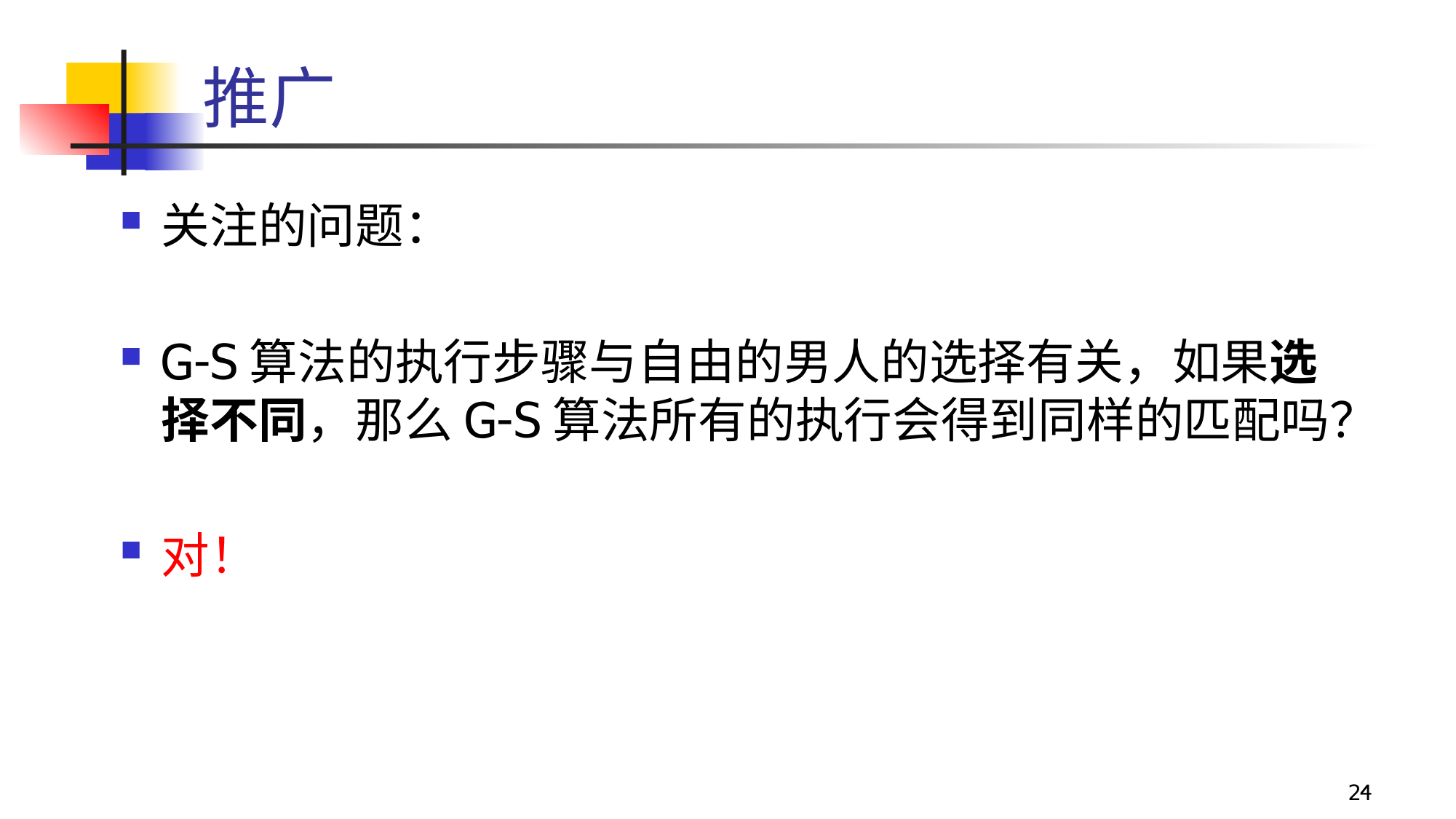

# 推广
关注的问题：

G-S算法的执行步骤与自由的男人的选择有关，如果选择不同，那么G-S算法所有的执行会得到同样的匹配吗？

对！

24